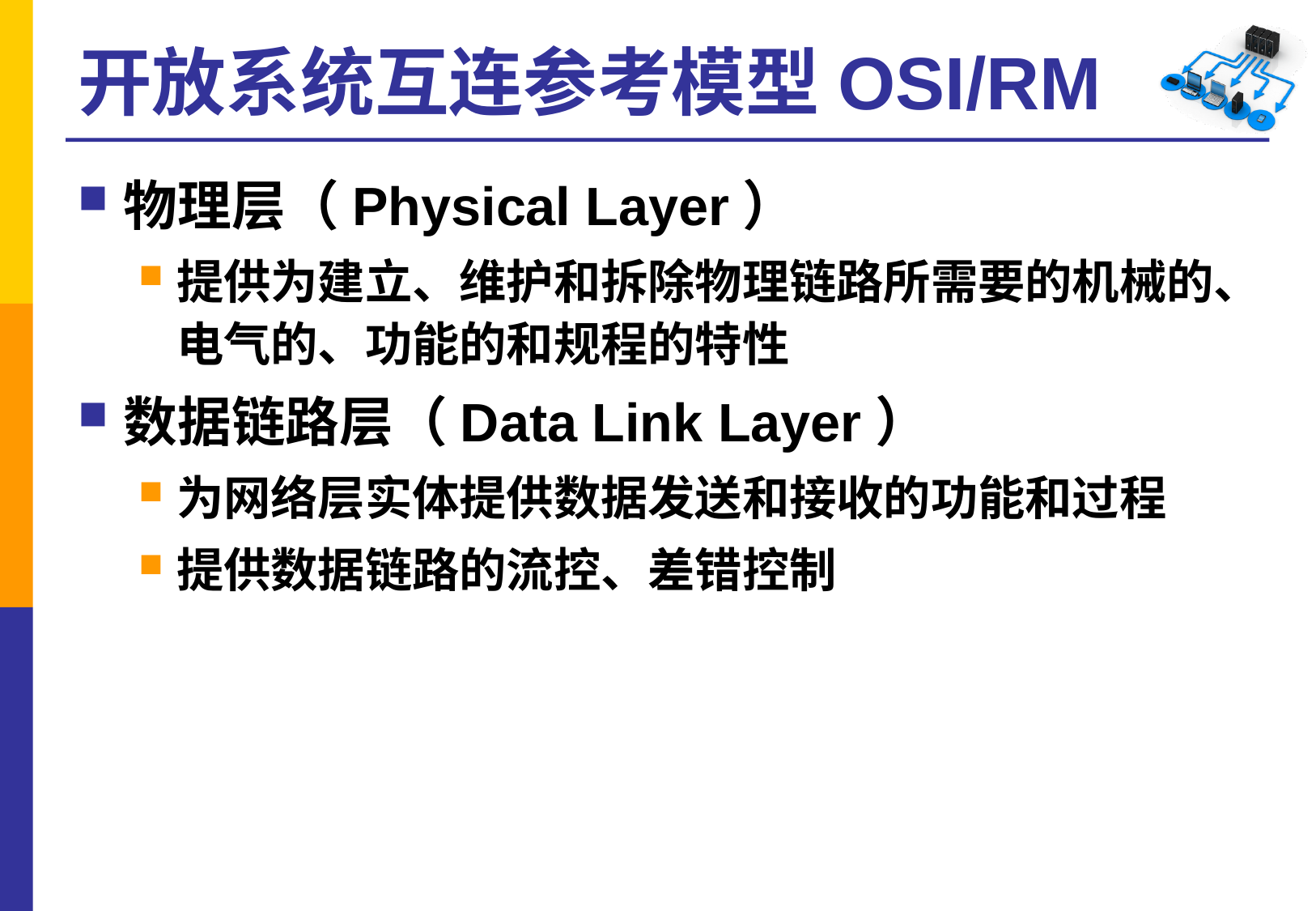

# 开放系统互连参考模型OSI/RM
物理层（Physical Layer）
提供为建立、维护和拆除物理链路所需要的机械的、电气的、功能的和规程的特性
数据链路层（Data Link Layer）
为网络层实体提供数据发送和接收的功能和过程
提供数据链路的流控、差错控制